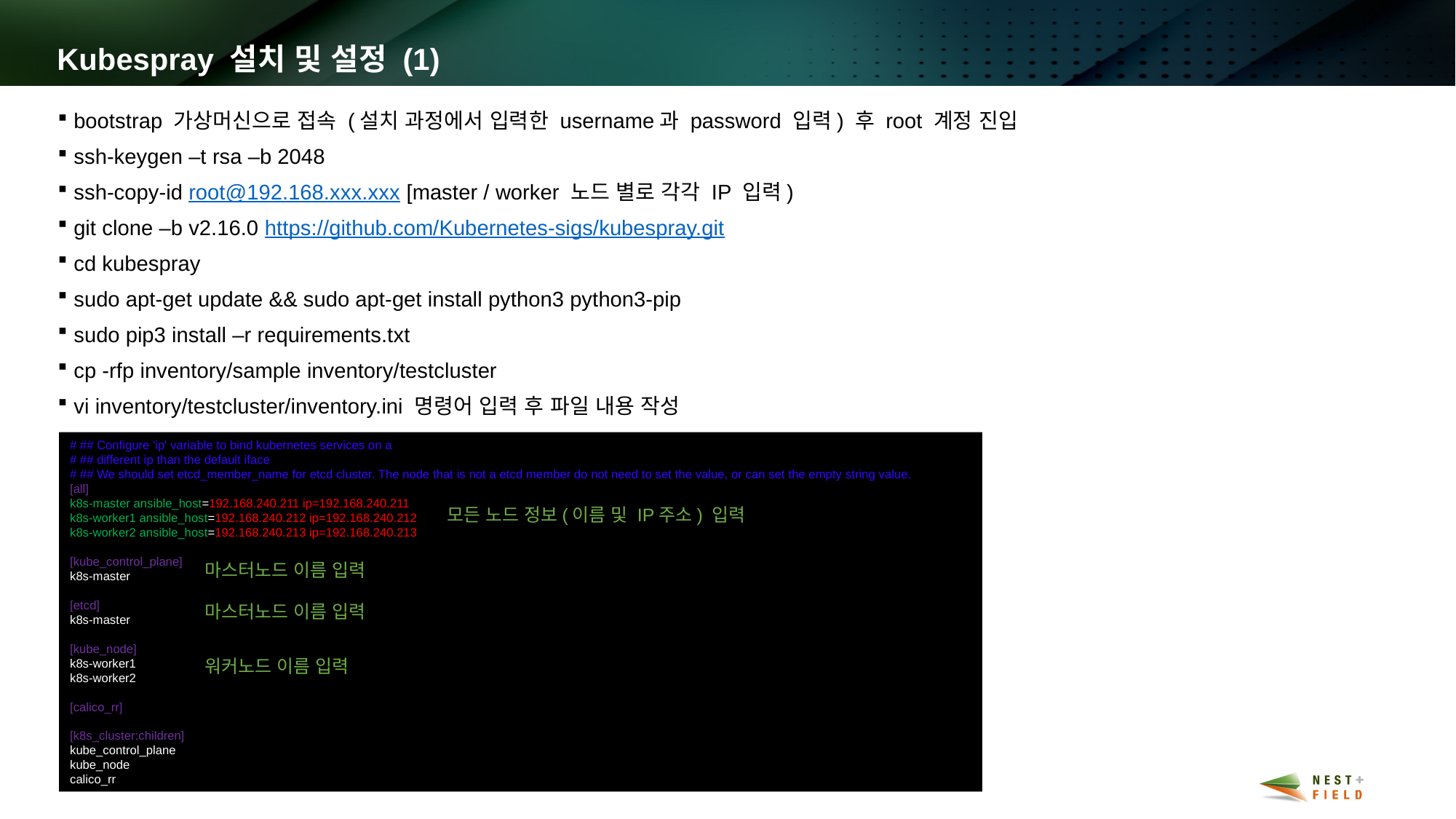

Kubespray 설치 및 설정 (1)
 bootstrap 가상머신으로 접속 (설치 과정에서 입력한 username과 password 입력) 후 root 계정 진입
 ssh-keygen –t rsa –b 2048
 ssh-copy-id root@192.168.xxx.xxx [master / worker 노드 별로 각각 IP 입력)
 git clone –b v2.16.0 https://github.com/Kubernetes-sigs/kubespray.git
 cd kubespray
 sudo apt-get update && sudo apt-get install python3 python3-pip
 sudo pip3 install –r requirements.txt
 cp -rfp inventory/sample inventory/testcluster
 vi inventory/testcluster/inventory.ini 명령어 입력 후 파일 내용 작성
# ## Configure 'ip' variable to bind kubernetes services on a
# ## different ip than the default iface
# ## We should set etcd_member_name for etcd cluster. The node that is not a etcd member do not need to set the value, or can set the empty string value.
[all]
k8s-master ansible_host=192.168.240.211 ip=192.168.240.211
k8s-worker1 ansible_host=192.168.240.212 ip=192.168.240.212
k8s-worker2 ansible_host=192.168.240.213 ip=192.168.240.213

[kube_control_plane]
k8s-master

[etcd]
k8s-master

[kube_node]
k8s-worker1
k8s-worker2

[calico_rr]

[k8s_cluster:children]
kube_control_plane
kube_node
calico_rr
모든 노드 정보(이름 및 IP주소) 입력
마스터노드 이름 입력
마스터노드 이름 입력
워커노드 이름 입력